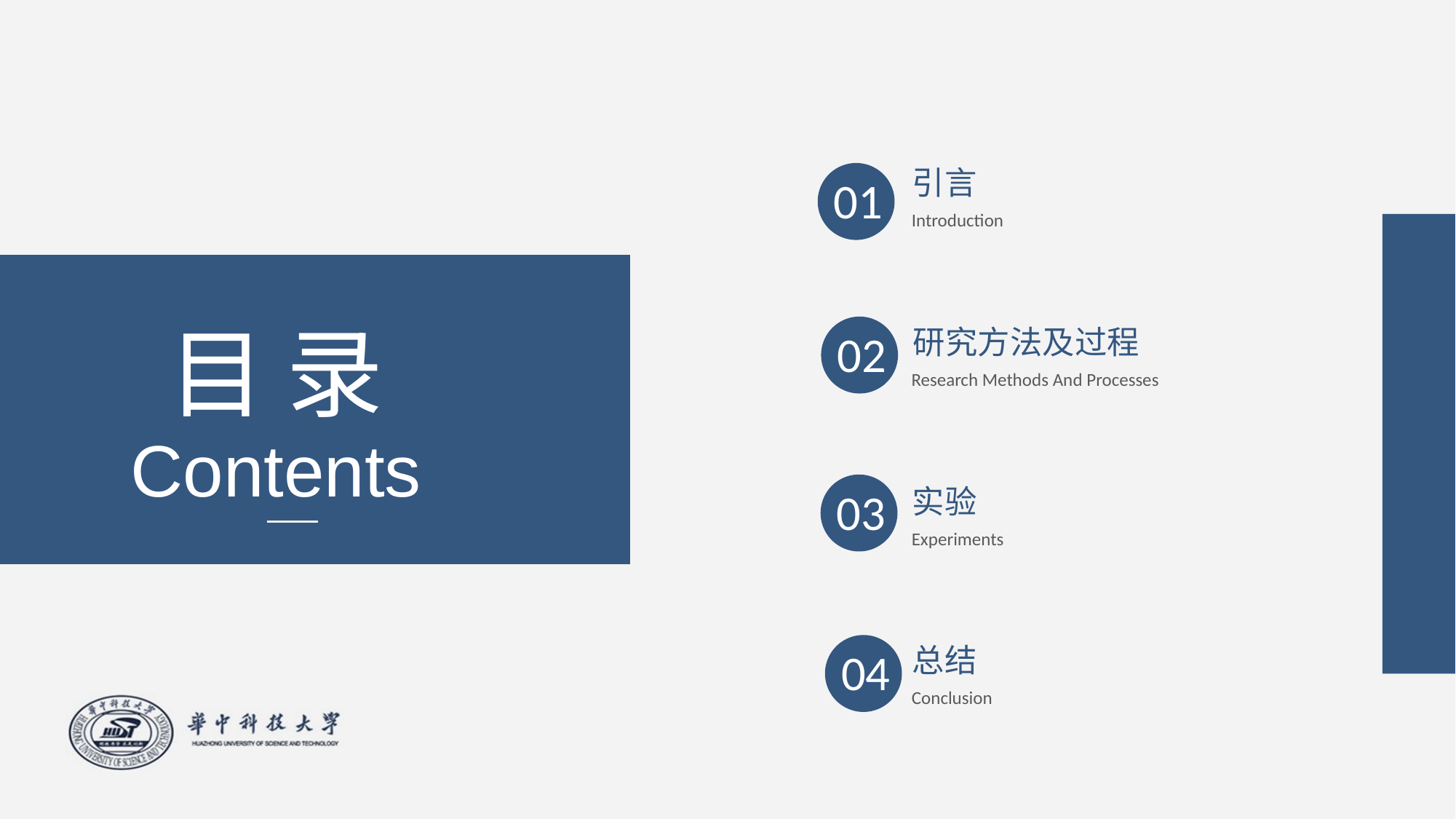

引言

01
Introduction

目 录

02
研究方法及过程
Research Methods And Processes
Contents

03
实验
Experiments
总结

04
Conclusion